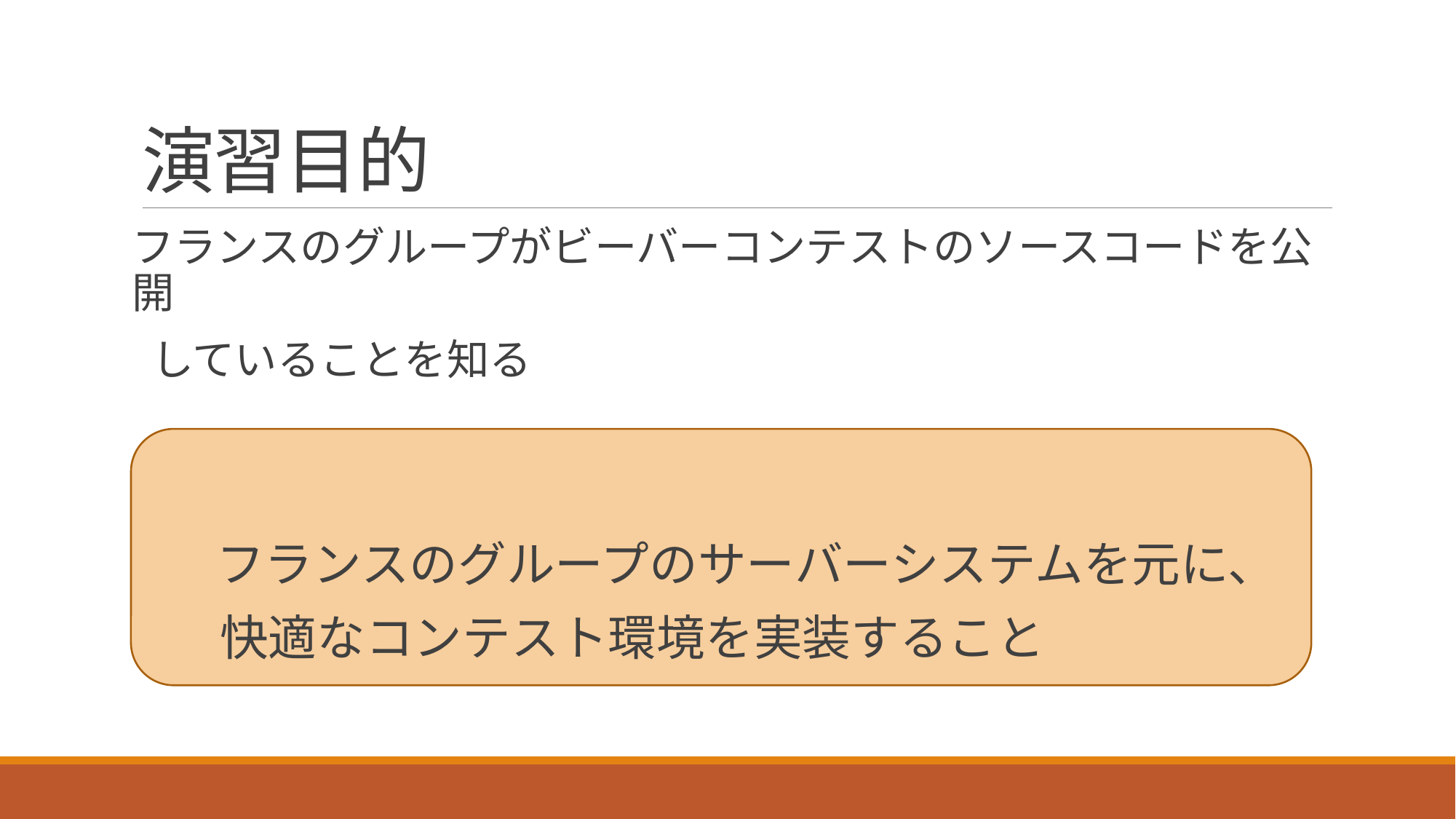

# 演習目的
フランスのグループがビーバーコンテストのソースコードを公開
 していることを知る

         フランスのグループのサーバーシステムを元に、
        快適なコンテスト環境を実装すること